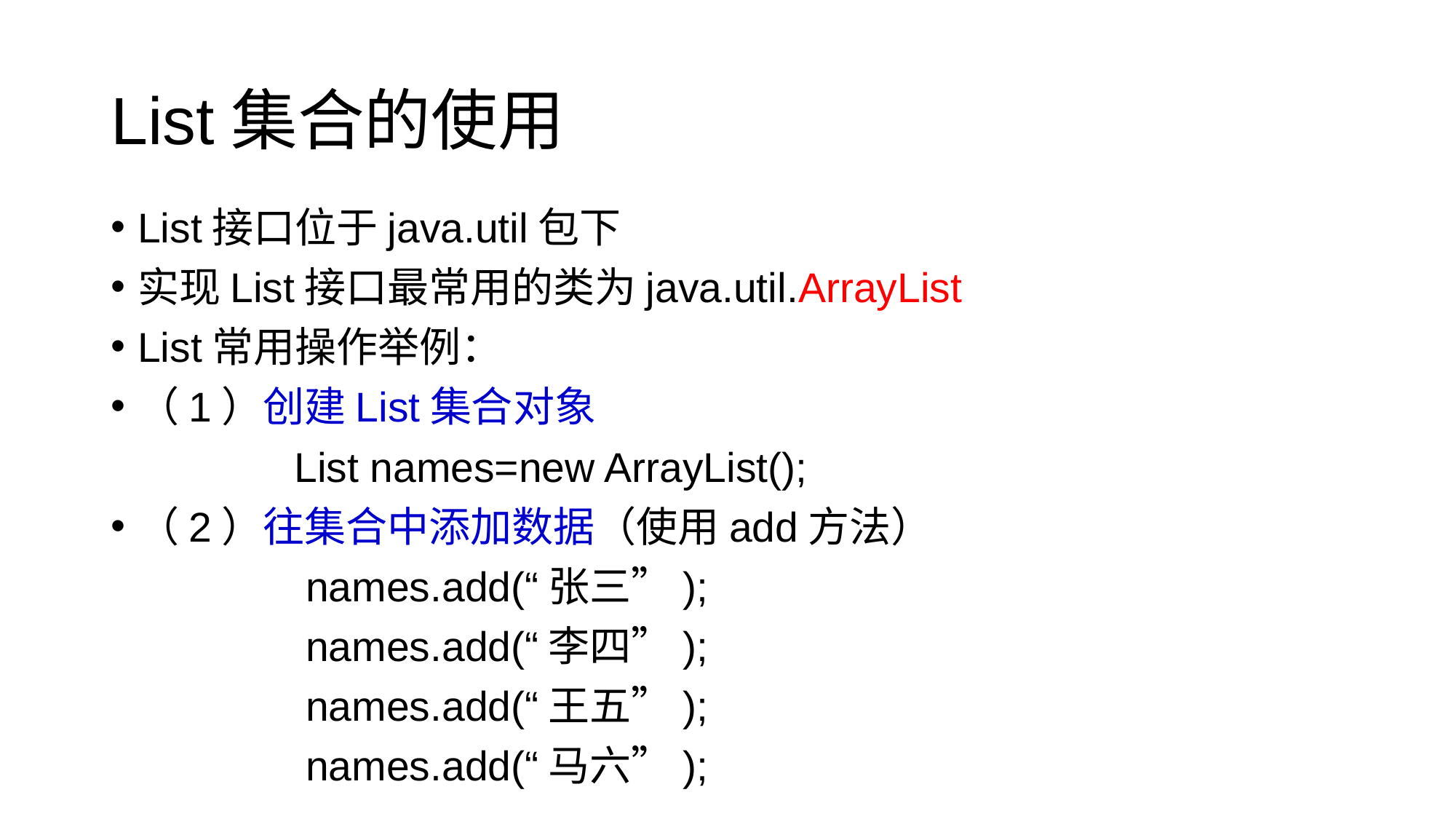

# List集合的使用
List接口位于java.util包下
实现List接口最常用的类为java.util.ArrayList
List常用操作举例：
（1）创建List集合对象
                List names=new ArrayList();
（2）往集合中添加数据（使用add方法）
                 names.add(“张三”);
                 names.add(“李四”);
                 names.add(“王五”);
                 names.add(“马六”);